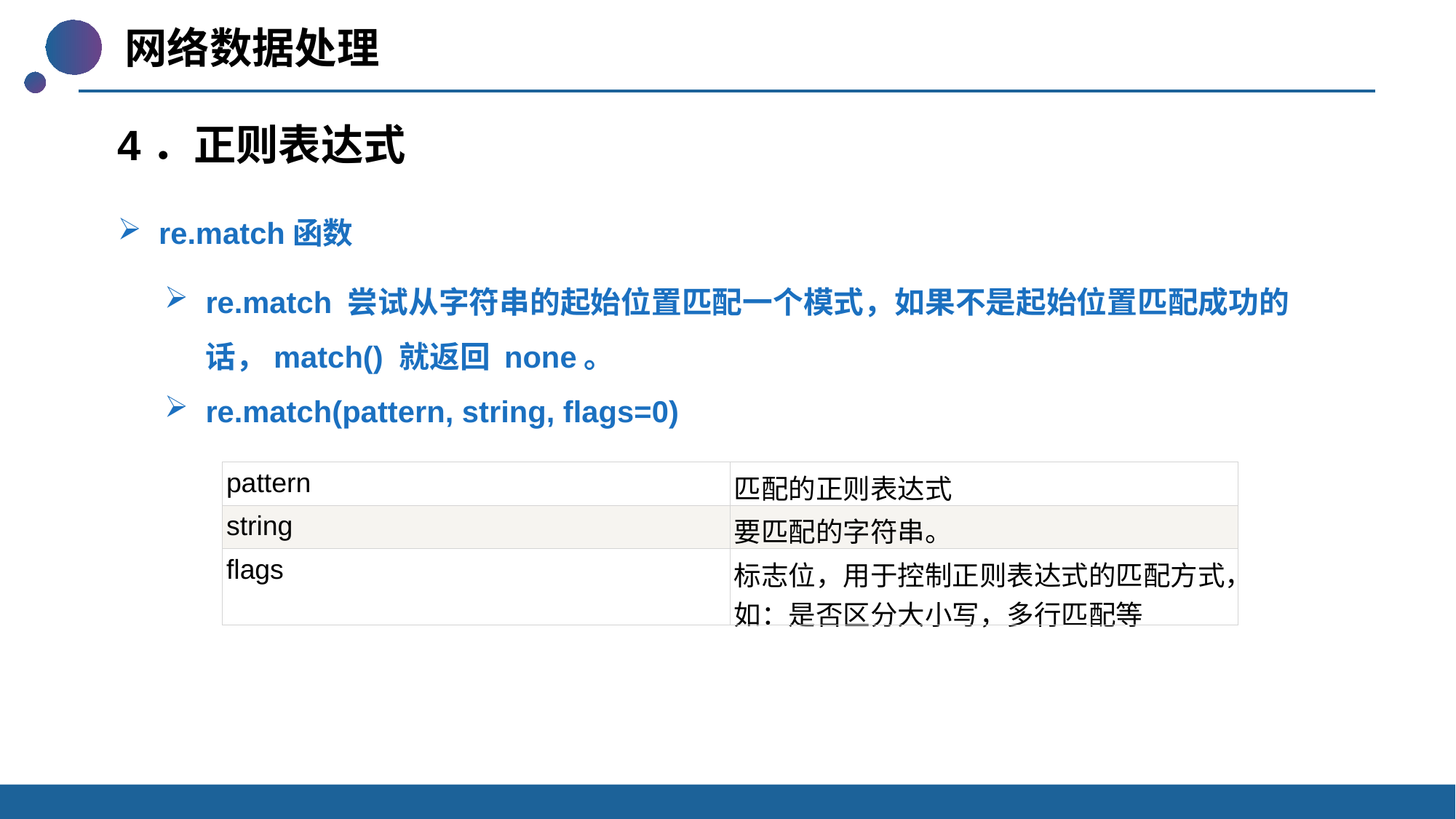

网络数据处理

4．正则表达式
re.match函数
re.match 尝试从字符串的起始位置匹配一个模式，如果不是起始位置匹配成功的话，match() 就返回 none。
re.match(pattern, string, flags=0)

| pattern | 匹配的正则表达式 |
| --- | --- |
| string | 要匹配的字符串。 |
| flags | 标志位，用于控制正则表达式的匹配方式，如：是否区分大小写，多行匹配等 |